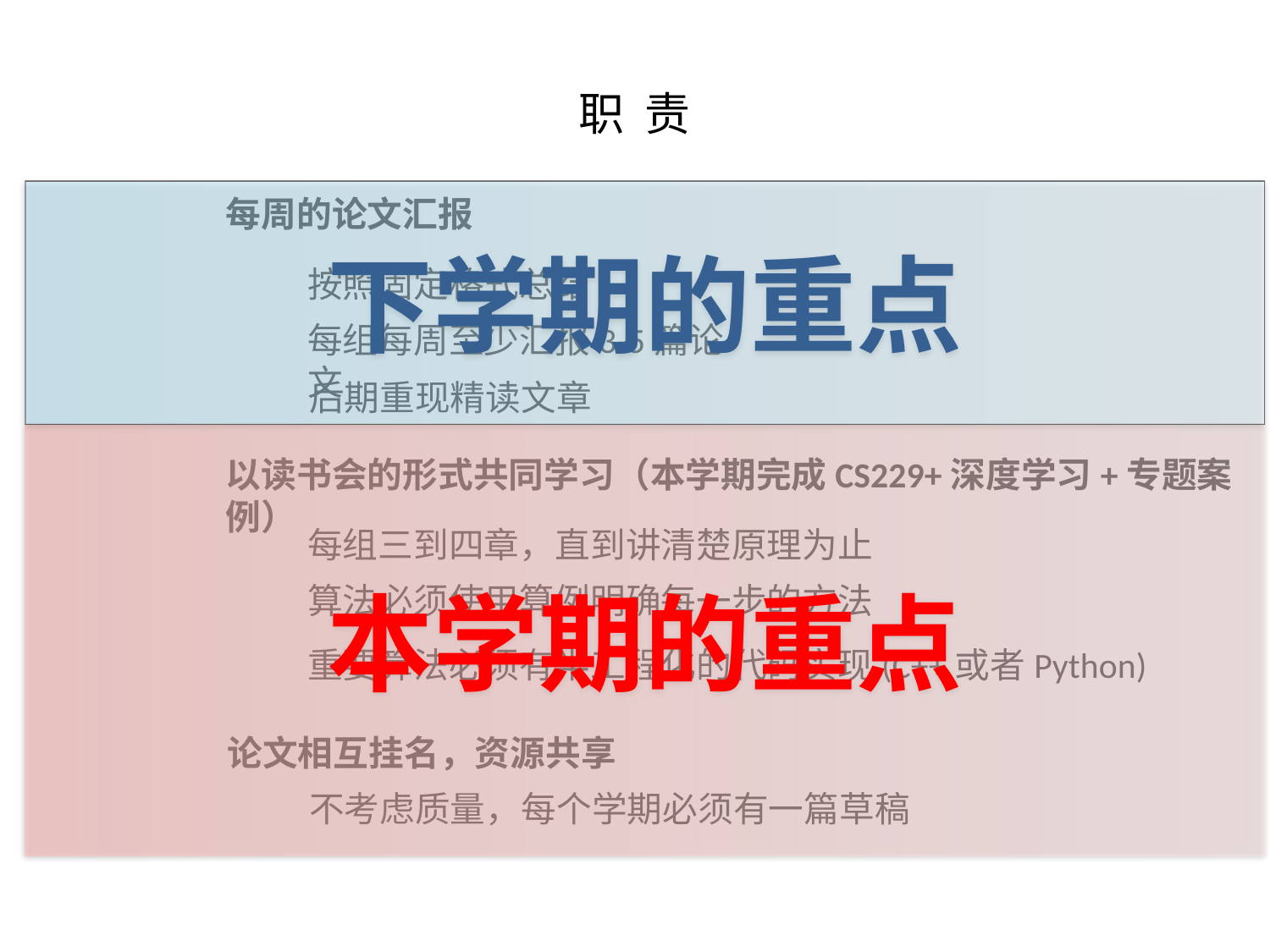

# 职  责
下学期的重点
每周的论文汇报
按照固定格式总结
每组每周至少汇报3-5篇论文
后期重现精读文章
本学期的重点
以读书会的形式共同学习（本学期完成CS229+深度学习+专题案例）
每组三到四章，直到讲清楚原理为止
算法必须使用算例明确每一步的方法
重要算法必须有半工程化的代码实现(C++或者Python)
论文相互挂名，资源共享
不考虑质量，每个学期必须有一篇草稿